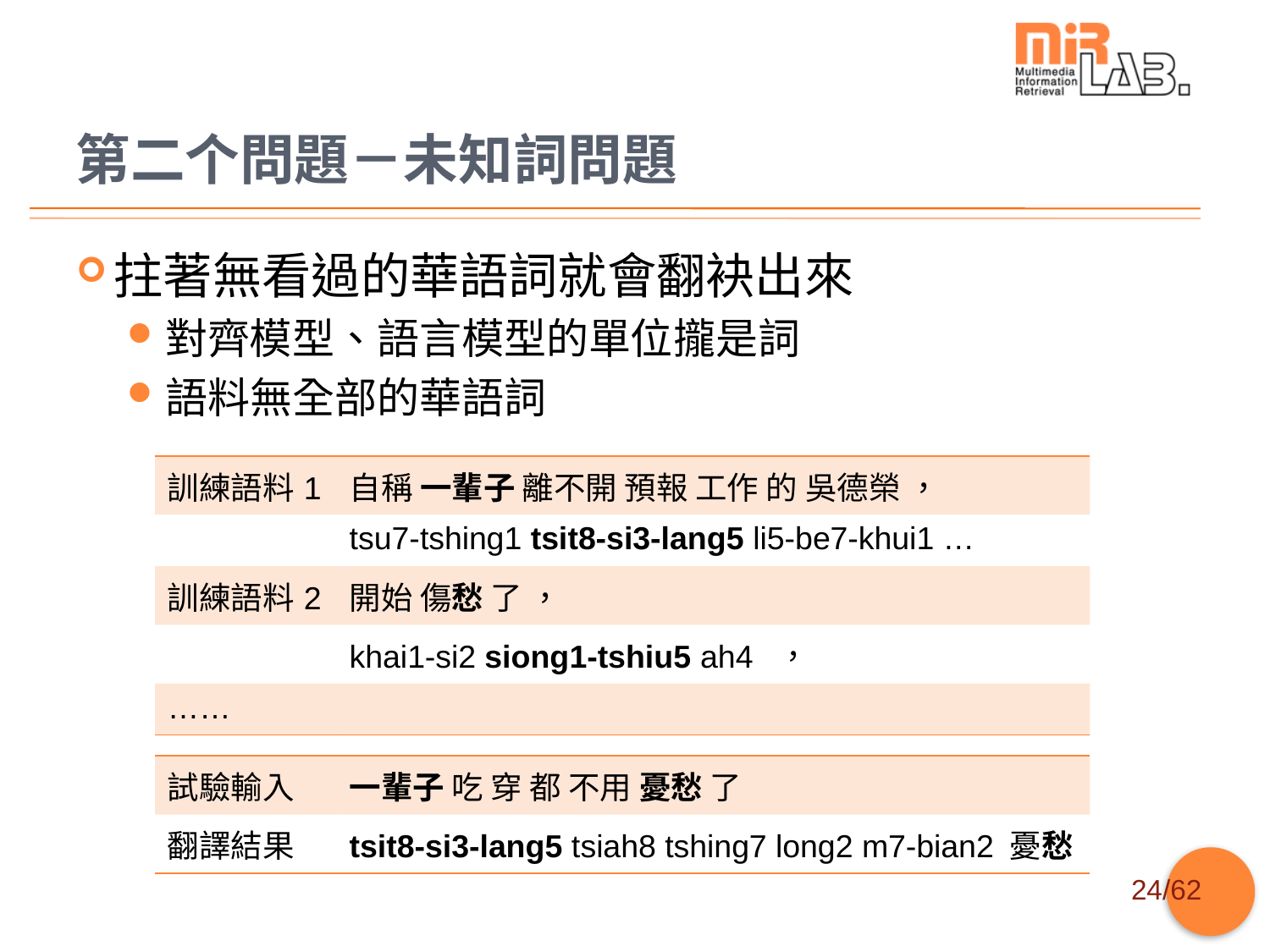

# 第二个問題－未知詞問題
拄著無看過的華語詞就會翻袂出來
對齊模型、語言模型的單位攏是詞
語料無全部的華語詞

| 訓練語料1 | 自稱 一輩子 離不開 預報 工作 的 吳德榮 ， |
| --- | --- |
|  | tsu7-tshing1 tsit8-si3-lang5 li5-be7-khui1 … |
| 訓練語料2 | 開始 傷愁 了 ， |
|  | khai1-si2 siong1-tshiu5 ah4 ， |
| …… |  |
| 試驗輸入 | 一輩子 吃 穿 都 不用 憂愁 了 |
| --- | --- |
| 翻譯結果 | tsit8-si3-lang5 tsiah8 tshing7 long2 m7-bian2 憂愁 |